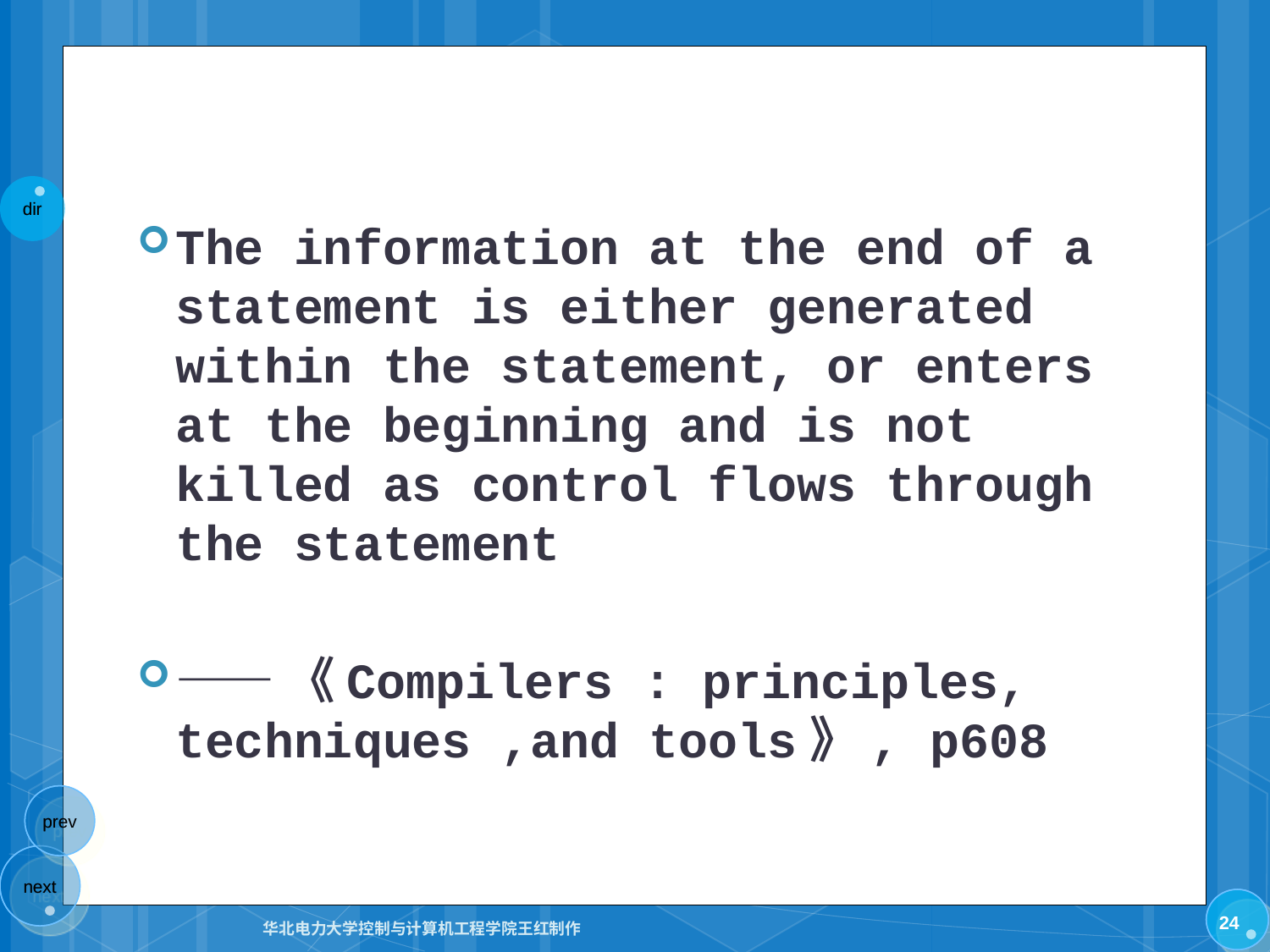

#
The information at the end of a statement is either generated within the statement, or enters at the beginning and is not killed as control flows through the statement

——《Compilers : principles, techniques ,and tools》, p608
24
华北电力大学控制与计算机工程学院王红制作